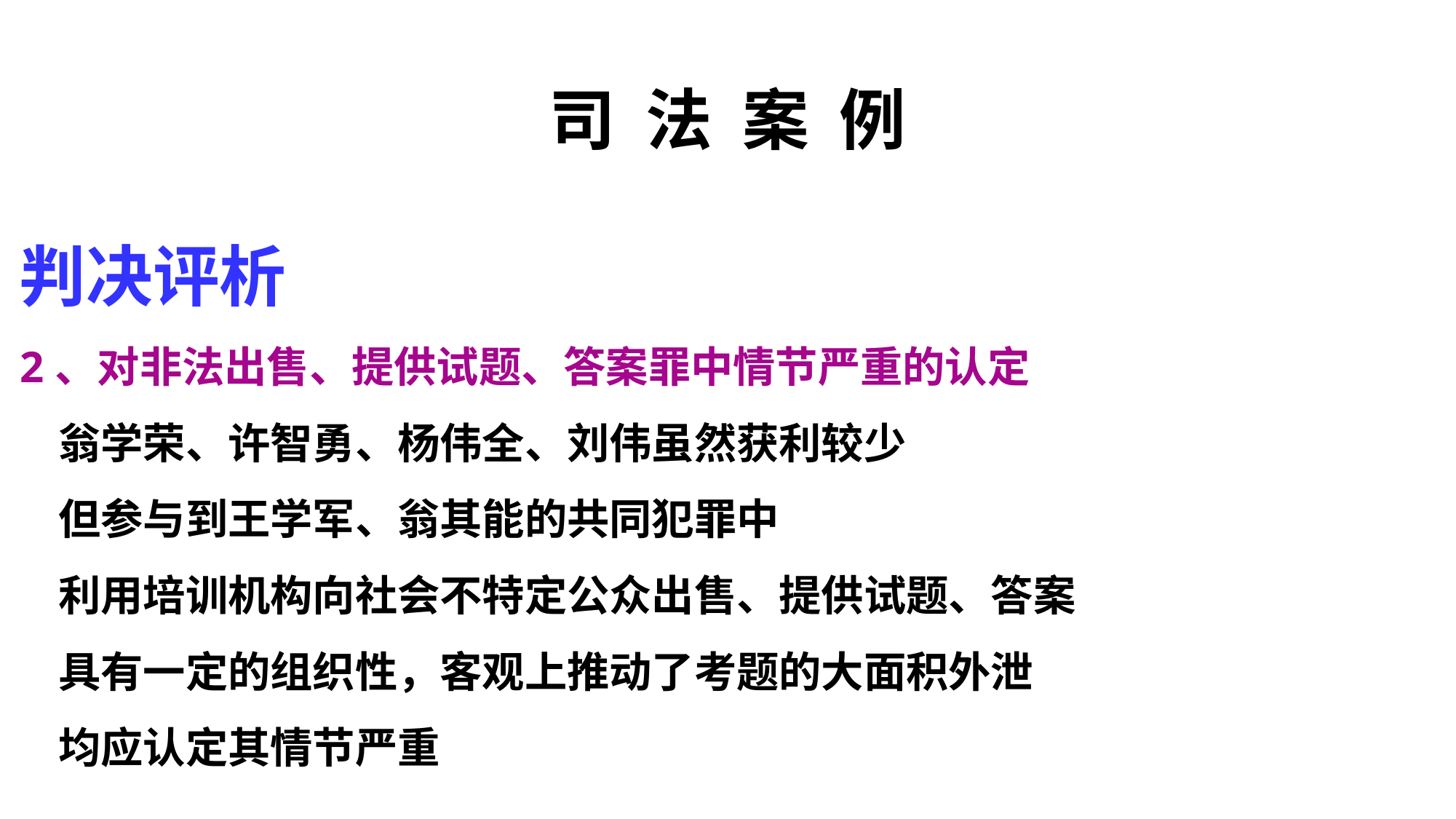

# 司  法  案  例
判决评析
2、对非法出售、提供试题、答案罪中情节严重的认定
   翁学荣、许智勇、杨伟全、刘伟虽然获利较少
   但参与到王学军、翁其能的共同犯罪中
   利用培训机构向社会不特定公众出售、提供试题、答案
   具有一定的组织性，客观上推动了考题的大面积外泄
   均应认定其情节严重